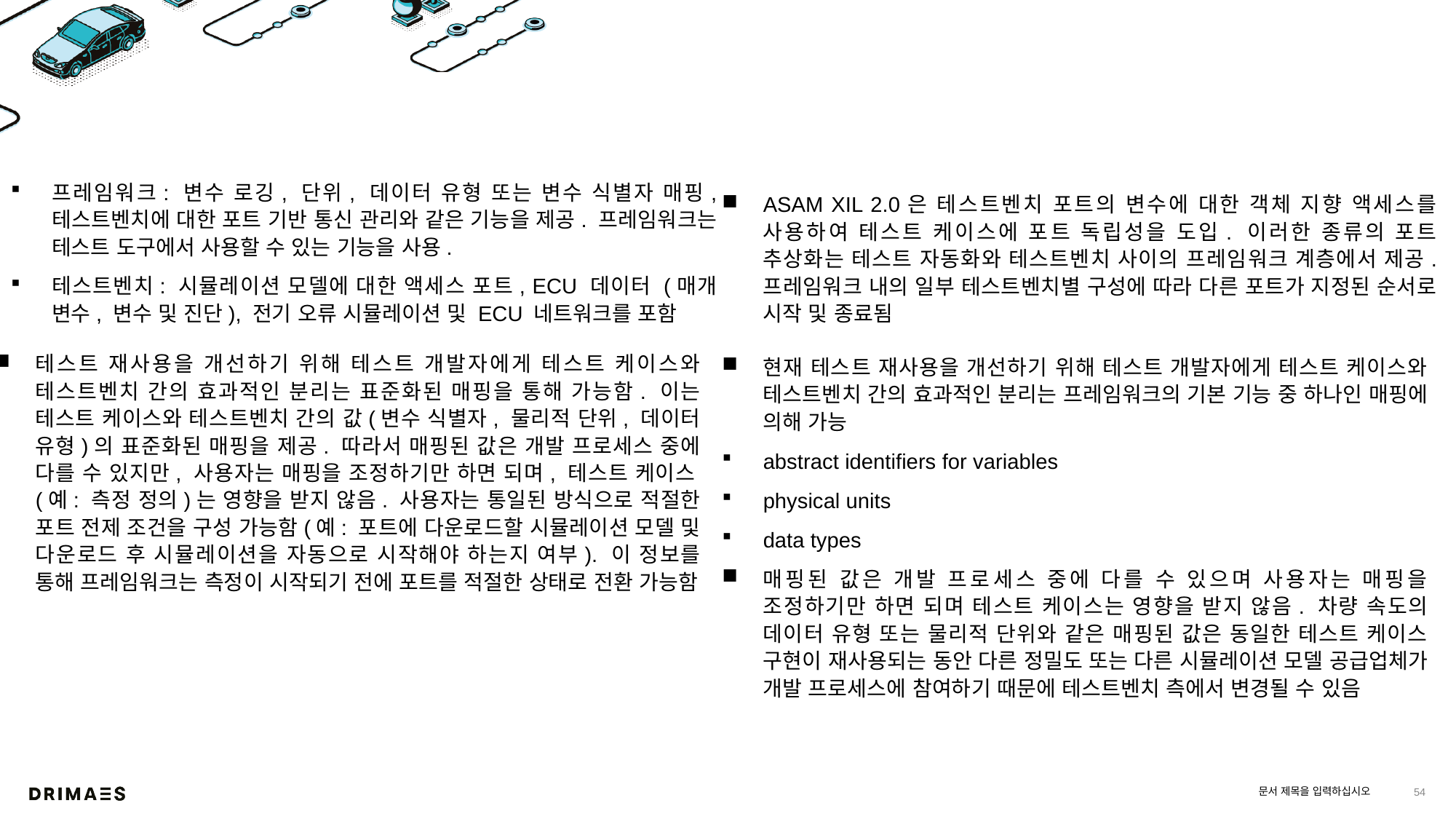

#

프레임워크: 변수 로깅, 단위, 데이터 유형 또는 변수 식별자 매핑, 테스트벤치에 대한 포트 기반 통신 관리와 같은 기능을 제공. 프레임워크는 테스트 도구에서 사용할 수 있는 기능을 사용.
테스트벤치: 시뮬레이션 모델에 대한 액세스 포트, ECU 데이터 (매개 변수, 변수 및 진단), 전기 오류 시뮬레이션 및 ECU 네트워크를 포함
ASAM XIL 2.0은 테스트벤치 포트의 변수에 대한 객체 지향 액세스를 사용하여 테스트 케이스에 포트 독립성을 도입. 이러한 종류의 포트 추상화는 테스트 자동화와 테스트벤치 사이의 프레임워크 계층에서 제공. 프레임워크 내의 일부 테스트벤치별 구성에 따라 다른 포트가 지정된 순서로 시작 및 종료됨
테스트 재사용을 개선하기 위해 테스트 개발자에게 테스트 케이스와 테스트벤치 간의 효과적인 분리는 표준화된 매핑을 통해 가능함. 이는 테스트 케이스와 테스트벤치 간의 값(변수 식별자, 물리적 단위, 데이터 유형)의 표준화된 매핑을 제공. 따라서 매핑된 값은 개발 프로세스 중에 다를 수 있지만, 사용자는 매핑을 조정하기만 하면 되며, 테스트 케이스(예: 측정 정의)는 영향을 받지 않음. 사용자는 통일된 방식으로 적절한 포트 전제 조건을 구성 가능함(예: 포트에 다운로드할 시뮬레이션 모델 및 다운로드 후 시뮬레이션을 자동으로 시작해야 하는지 여부). 이 정보를 통해 프레임워크는 측정이 시작되기 전에 포트를 적절한 상태로 전환 가능함
현재 테스트 재사용을 개선하기 위해 테스트 개발자에게 테스트 케이스와 테스트벤치 간의 효과적인 분리는 프레임워크의 기본 기능 중 하나인 매핑에 의해 가능
abstract identifiers for variables
physical units
data types
매핑된 값은 개발 프로세스 중에 다를 수 있으며 사용자는 매핑을 조정하기만 하면 되며 테스트 케이스는 영향을 받지 않음. 차량 속도의 데이터 유형 또는 물리적 단위와 같은 매핑된 값은 동일한 테스트 케이스 구현이 재사용되는 동안 다른 정밀도 또는 다른 시뮬레이션 모델 공급업체가 개발 프로세스에 참여하기 때문에 테스트벤치 측에서 변경될 수 있음
문서 제목을 입력하십시오